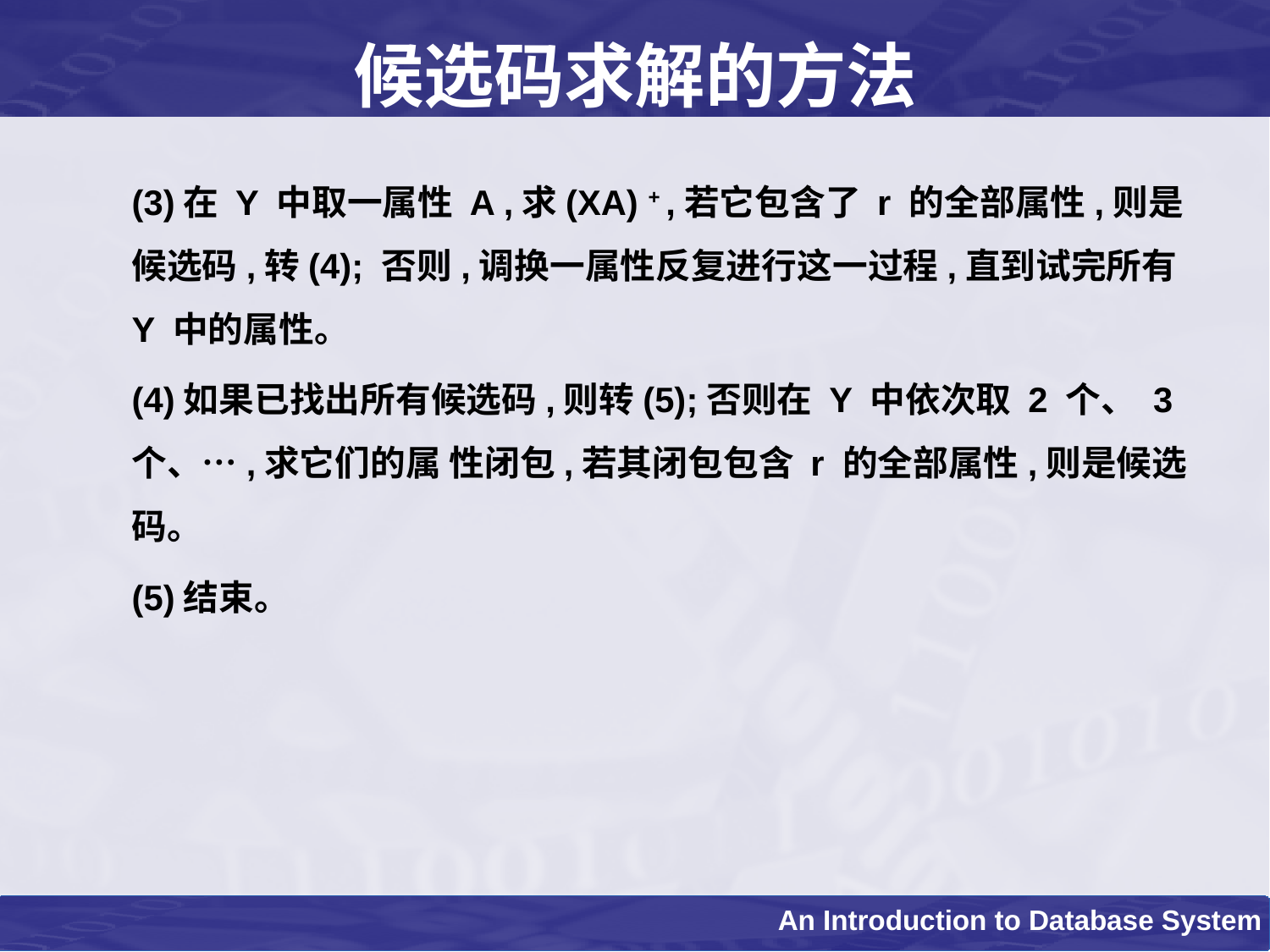

# 候选码求解的方法
(3)在 Y 中取一属性 A ,求(XA) + ,若它包含了 r 的全部属性,则是候选码,转(4); 否则,调换一属性反复进行这一过程,直到试完所有 Y 中的属性。
(4)如果已找出所有候选码,则转(5);否则在 Y 中依次取 2 个、 3 个、…,求它们的属 性闭包,若其闭包包含 r 的全部属性,则是候选码。
(5)结束。